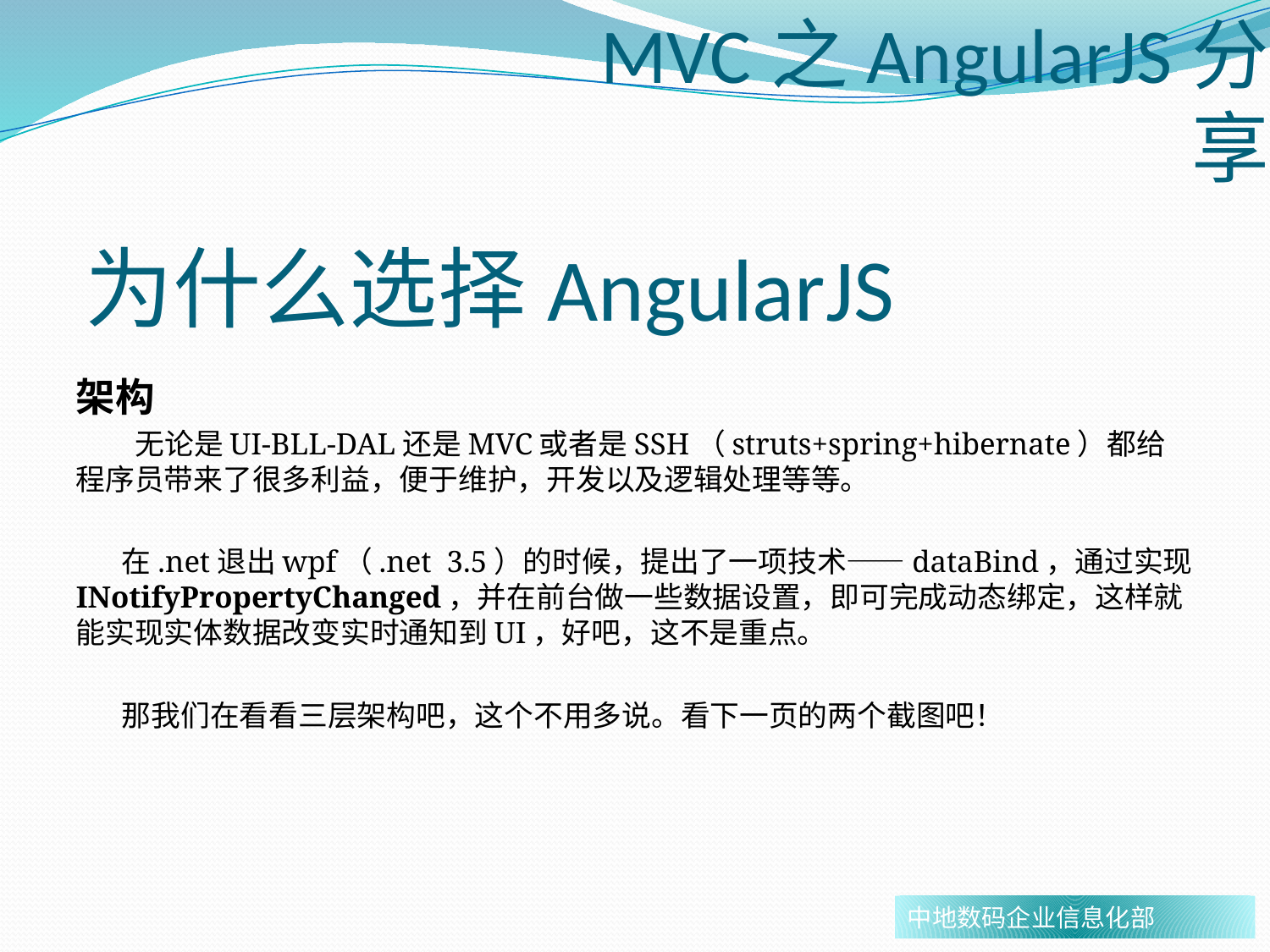

# MVC之AngularJS分享
为什么选择AngularJS
架构
        无论是UI-BLL-DAL还是MVC或者是SSH（struts+spring+hibernate）都给程序员带来了很多利益，便于维护，开发以及逻辑处理等等。

      在.net退出wpf（.net  3.5）的时候，提出了一项技术——dataBind，通过实现INotifyPropertyChanged，并在前台做一些数据设置，即可完成动态绑定，这样就能实现实体数据改变实时通知到UI，好吧，这不是重点。

      那我们在看看三层架构吧，这个不用多说。看下一页的两个截图吧！

中地数码企业信息化部